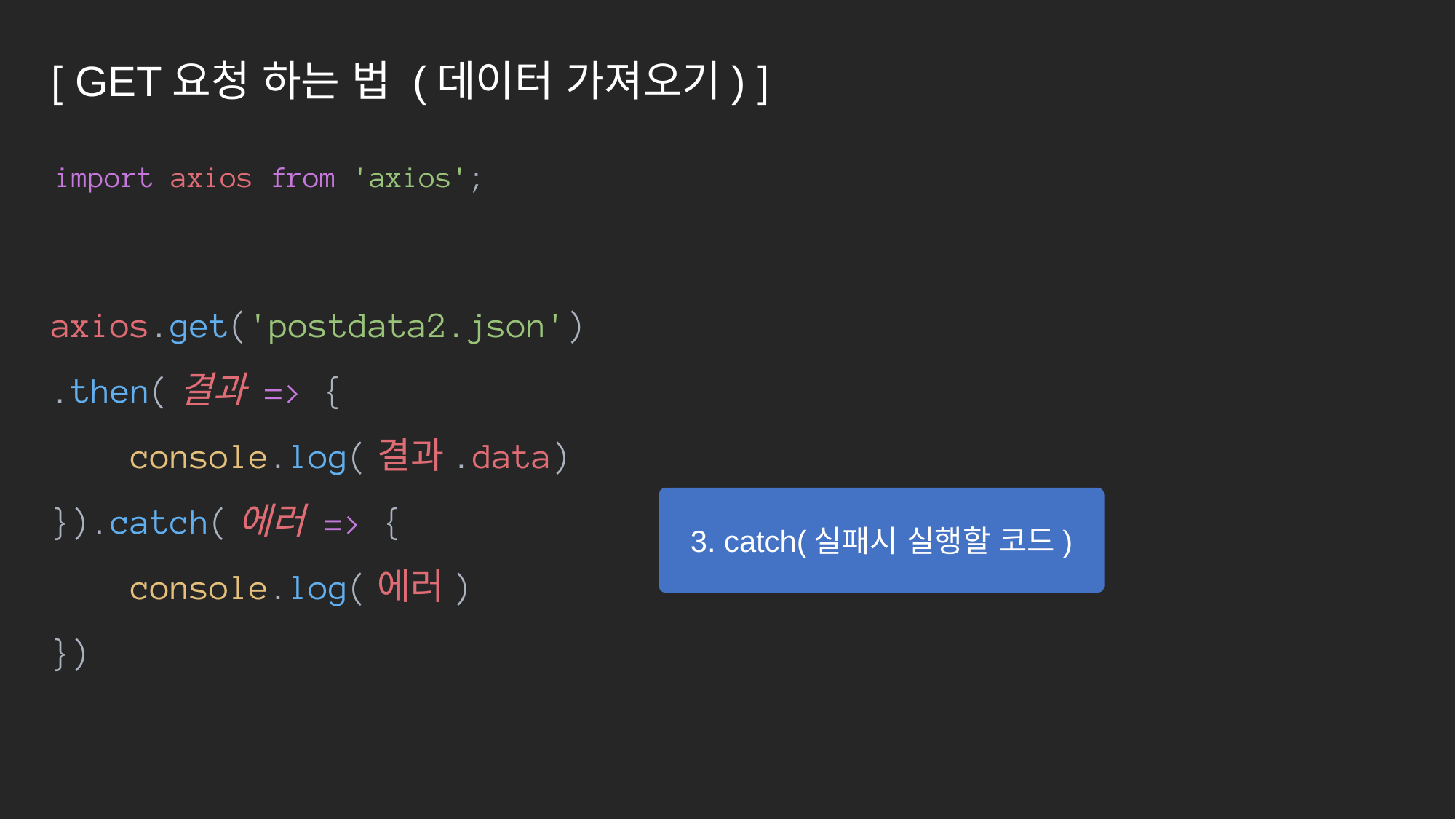

[ GET요청 하는 법 (데이터 가져오기) ]
import axios from 'axios';
axios.get('postdata2.json')
.then(결과 => {
    console.log(결과.data)
}).catch(에러 => {
    console.log(에러)
})
3. catch(실패시 실행할 코드)